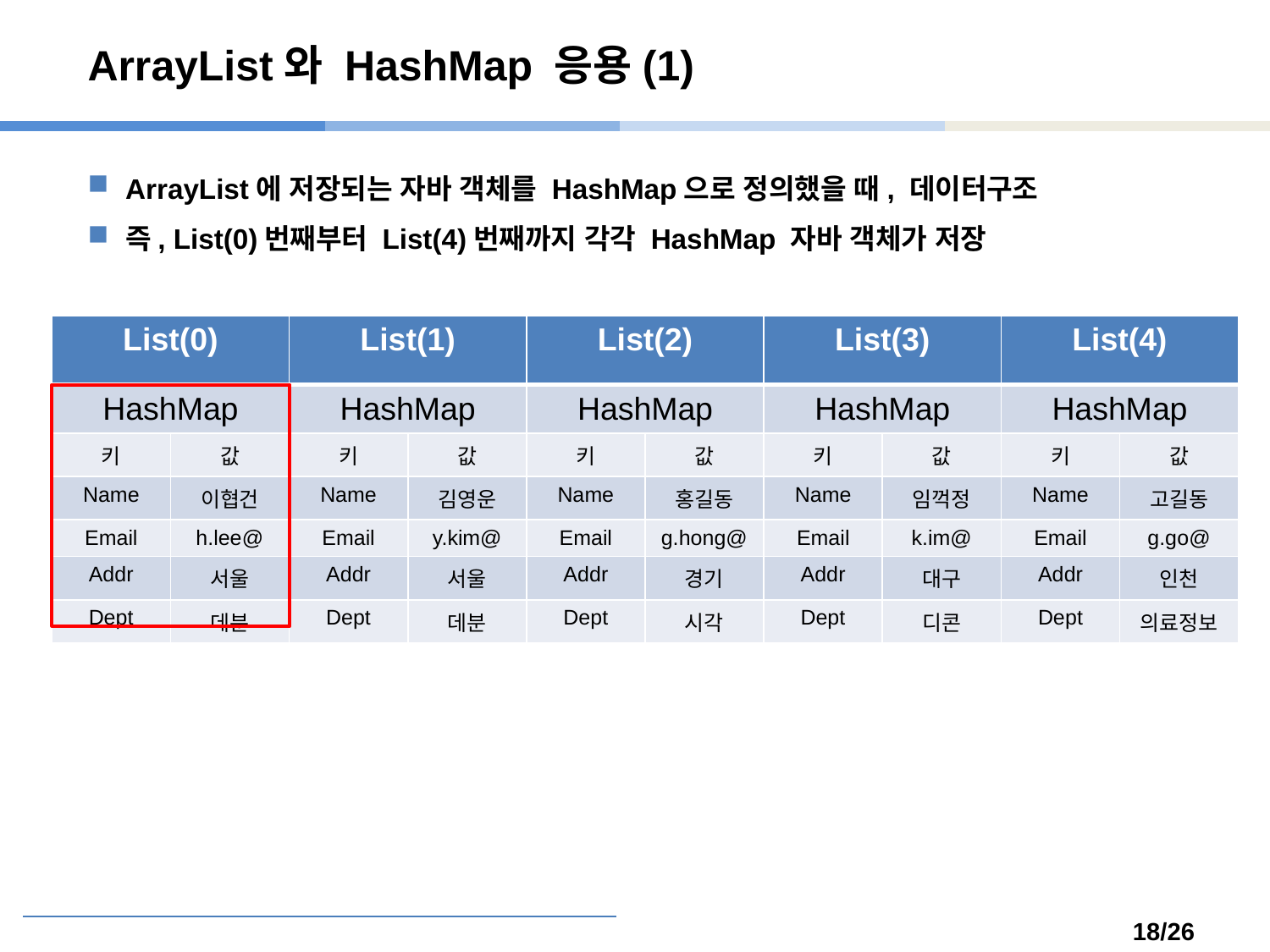

# ArrayList와 HashMap 응용(1)
ArrayList에 저장되는 자바 객체를 HashMap으로 정의했을 때, 데이터구조
즉, List(0)번째부터 List(4)번째까지 각각 HashMap 자바 객체가 저장
| List(0) |  | List(1) |  | List(2) |  | List(3) |  | List(4) |  |
| --- | --- | --- | --- | --- | --- | --- | --- | --- | --- |
| HashMap |  | HashMap |  | HashMap |  | HashMap |  | HashMap |  |
| 키 | 값 | 키 | 값 | 키 | 값 | 키 | 값 | 키 | 값 |
| Name | 이협건 | Name | 김영운 | Name | 홍길동 | Name | 임꺽정 | Name | 고길동 |
| Email | h.lee@ | Email | y.kim@ | Email | g.hong@ | Email | k.im@ | Email | g.go@ |
| Addr | 서울 | Addr | 서울 | Addr | 경기 | Addr | 대구 | Addr | 인천 |
| Dept | 데분 | Dept | 데분 | Dept | 시각 | Dept | 디콘 | Dept | 의료정보 |